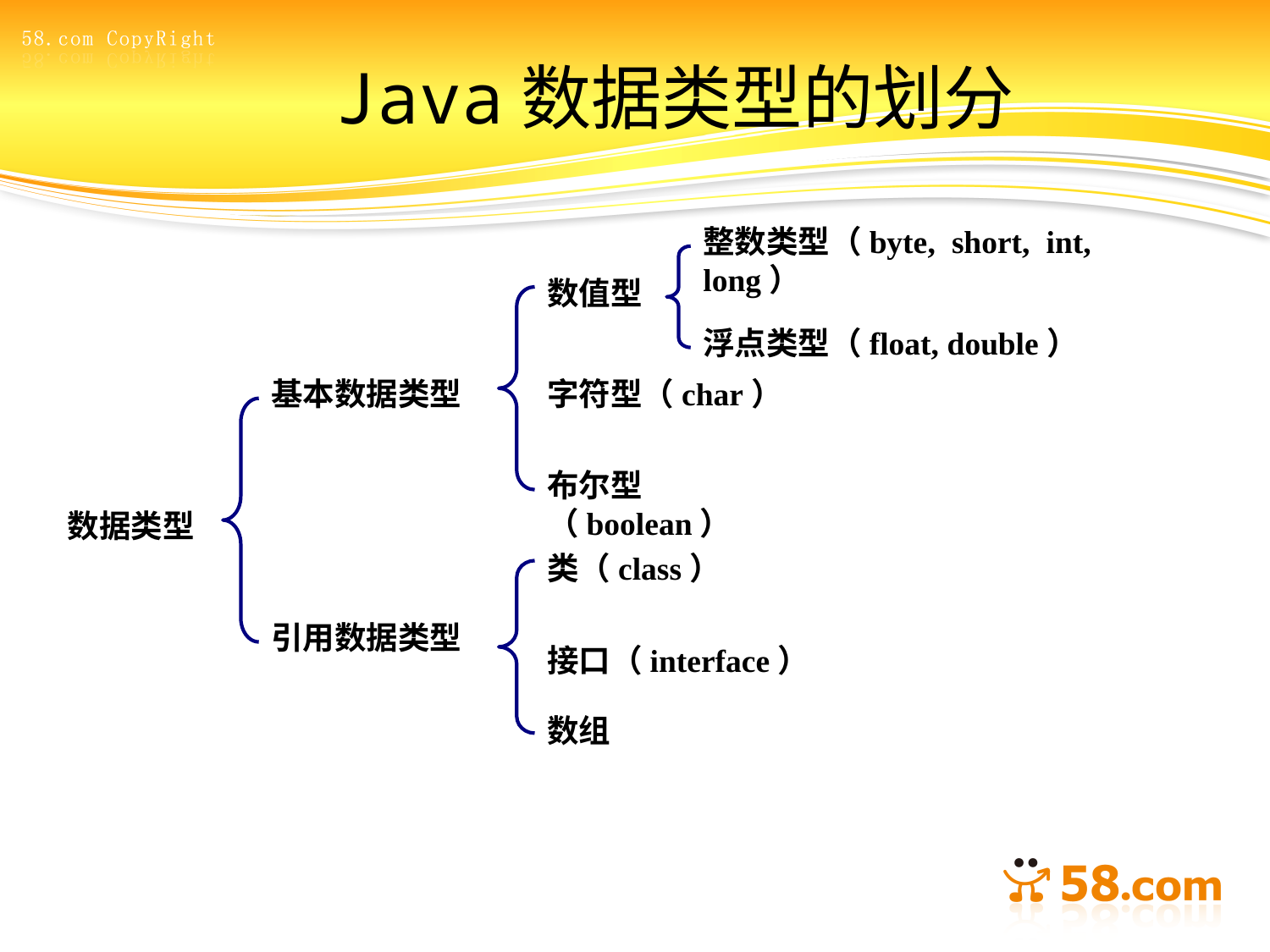

# Java数据类型的划分
整数类型（byte,  short,  int,  long）

数值型
浮点类型（float, double）
基本数据类型
字符型（char）
布尔型（boolean）
数据类型
类（class）
引用数据类型
接口（interface）
数组